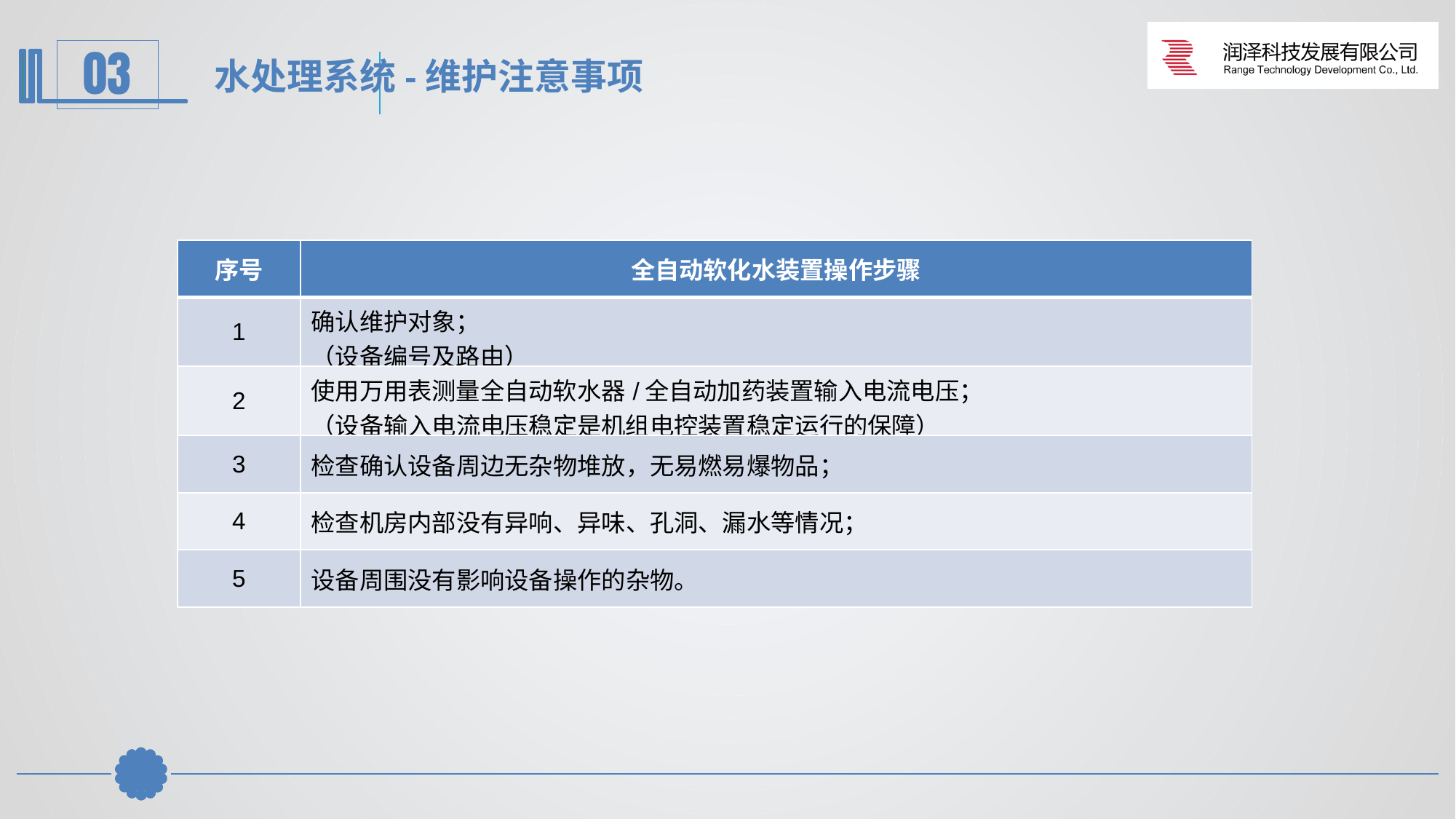

水处理系统-维护注意事项
| 序号 | 全自动软化水装置操作步骤 |
| --- | --- |
| 1 | 确认维护对象； （设备编号及路由） |
| 2 | 使用万用表测量全自动软水器/全自动加药装置输入电流电压； （设备输入电流电压稳定是机组电控装置稳定运行的保障） |
| 3 | 检查确认设备周边无杂物堆放，无易燃易爆物品； |
| 4 | 检查机房内部没有异响、异味、孔洞、漏水等情况； |
| 5 | 设备周围没有影响设备操作的杂物。 |
9